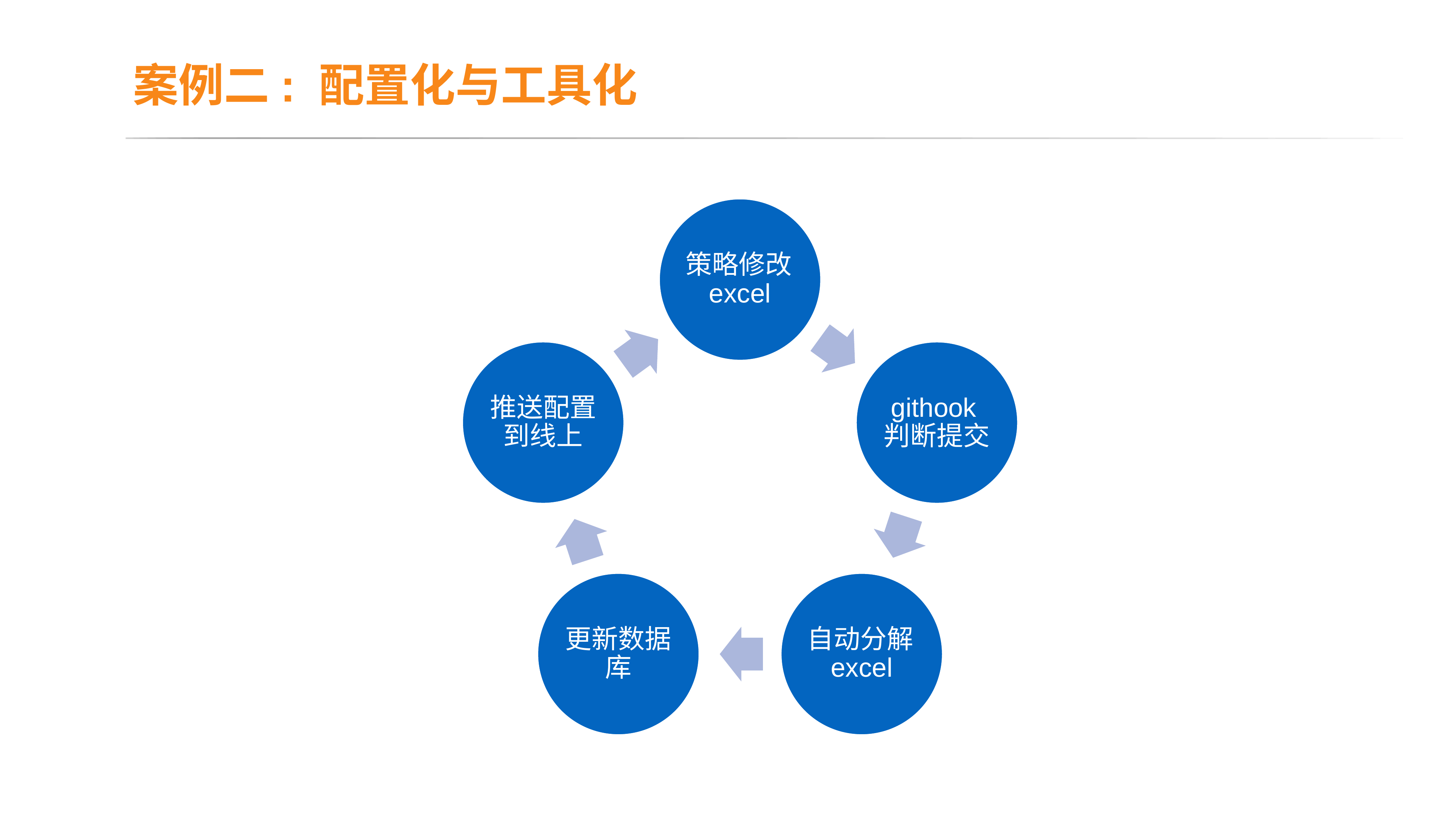

# 案例二: 配置化与工具化

策略修改excel

githook判断提交

自动分解excel

更新数据库

推送配置到线上